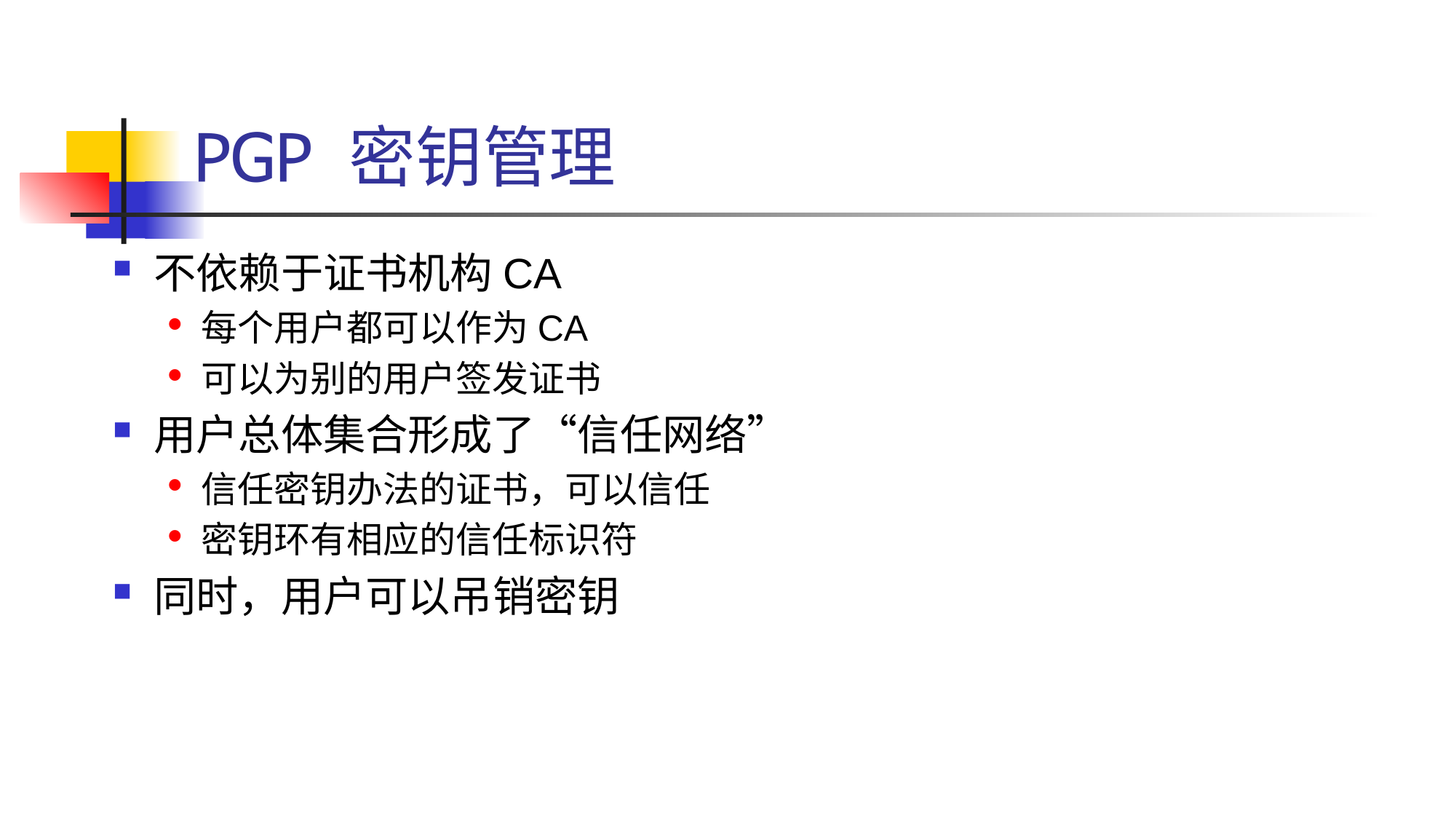

# PGP 密钥管理
不依赖于证书机构CA
每个用户都可以作为CA
可以为别的用户签发证书
用户总体集合形成了“信任网络”
信任密钥办法的证书，可以信任
密钥环有相应的信任标识符
同时，用户可以吊销密钥